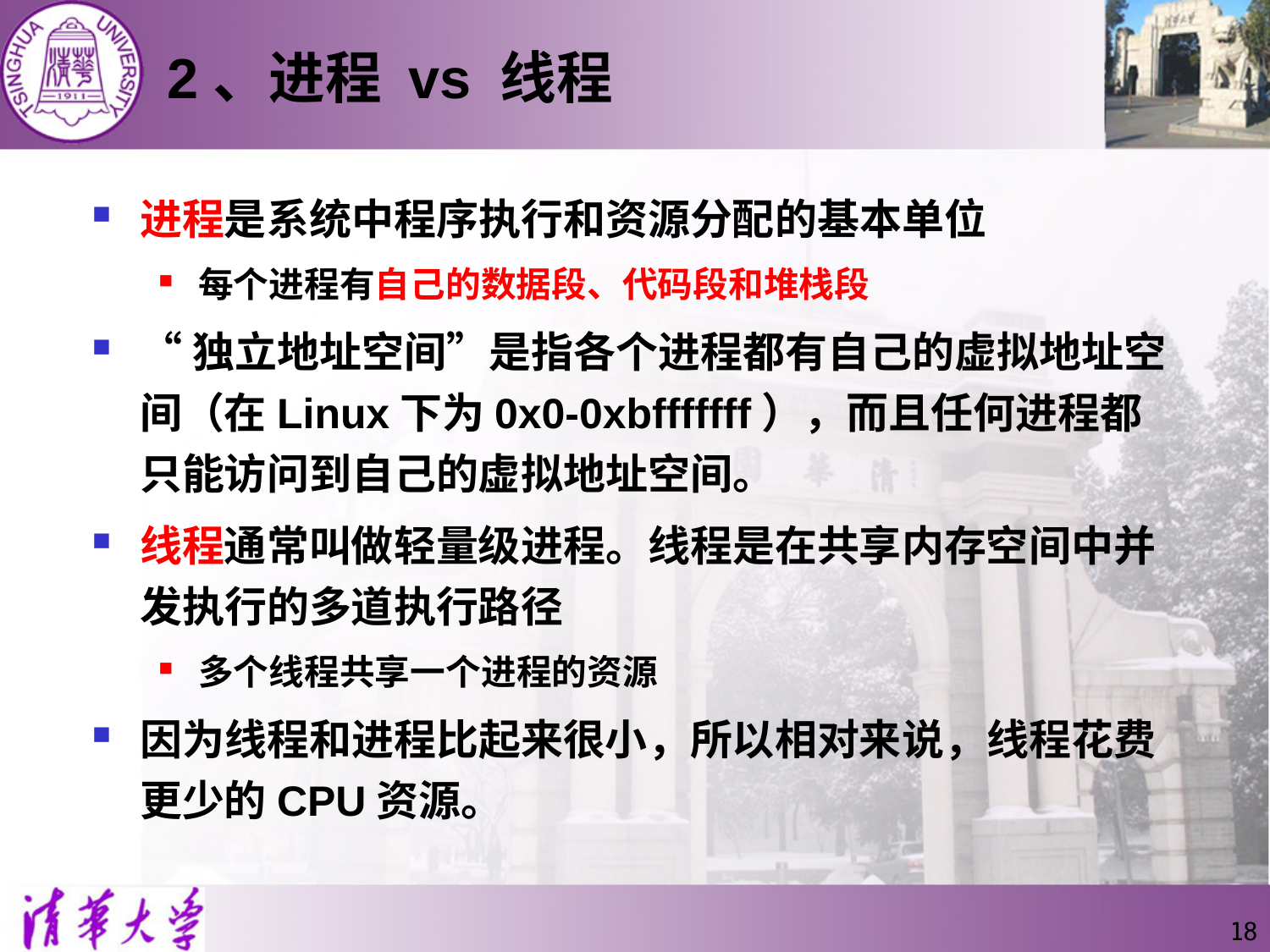

# 2、进程 vs 线程
进程是系统中程序执行和资源分配的基本单位
每个进程有自己的数据段、代码段和堆栈段
“独立地址空间”是指各个进程都有自己的虚拟地址空间（在Linux下为0x0-0xbfffffff），而且任何进程都只能访问到自己的虚拟地址空间。
线程通常叫做轻量级进程。线程是在共享内存空间中并发执行的多道执行路径
多个线程共享一个进程的资源
因为线程和进程比起来很小，所以相对来说，线程花费更少的CPU资源。
18